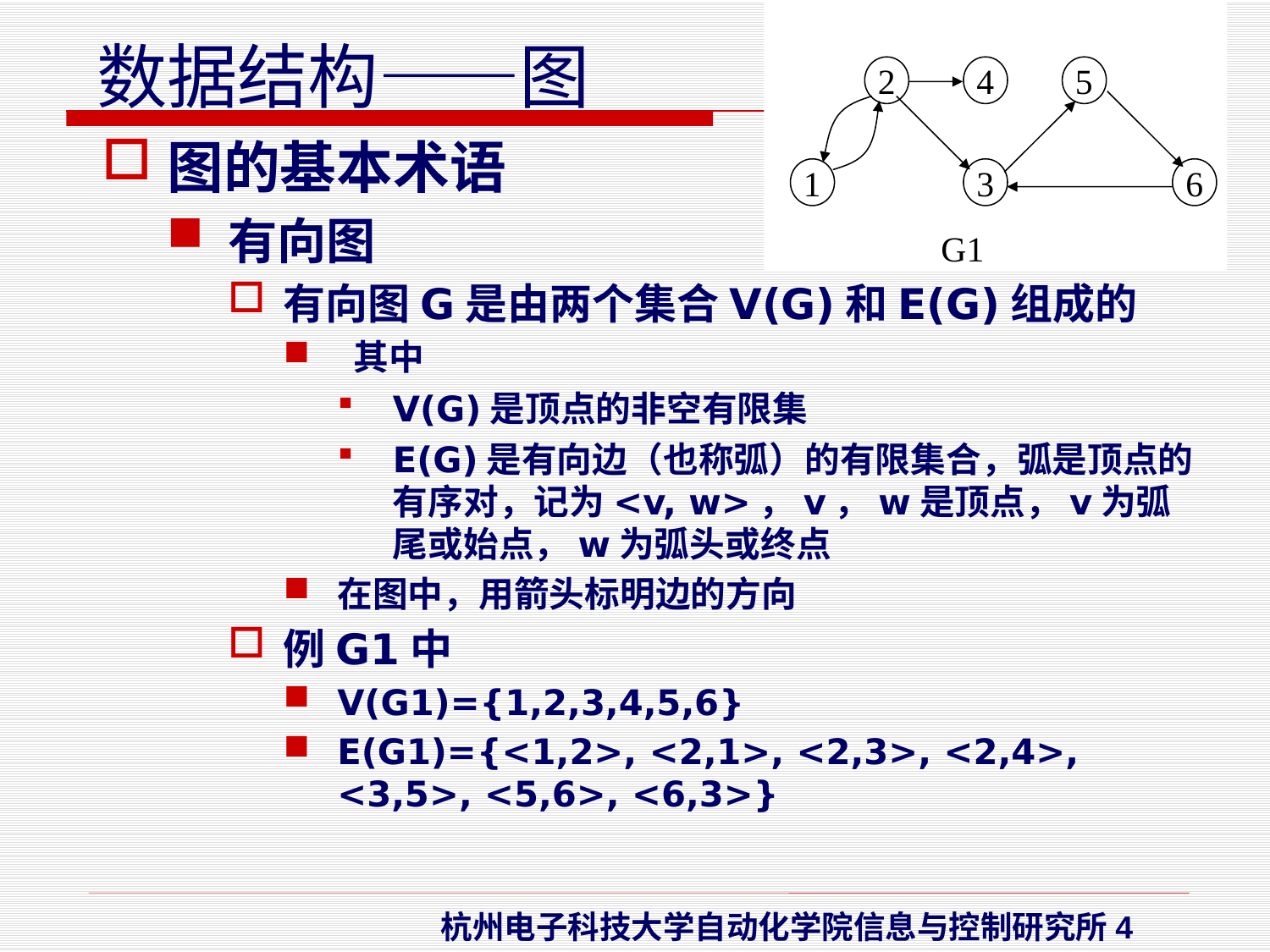

2
4
5

1
3
6

G1
图的基本术语
有向图
有向图G是由两个集合V(G)和E(G)组成的
 其中
V(G)是顶点的非空有限集
E(G)是有向边（也称弧）的有限集合，弧是顶点的有序对，记为<v, w>，v，w是顶点，v为弧尾或始点，w为弧头或终点
在图中，用箭头标明边的方向
例G1中
V(G1)={1,2,3,4,5,6}
E(G1)={<1,2>, <2,1>, <2,3>, <2,4>, <3,5>, <5,6>, <6,3>}